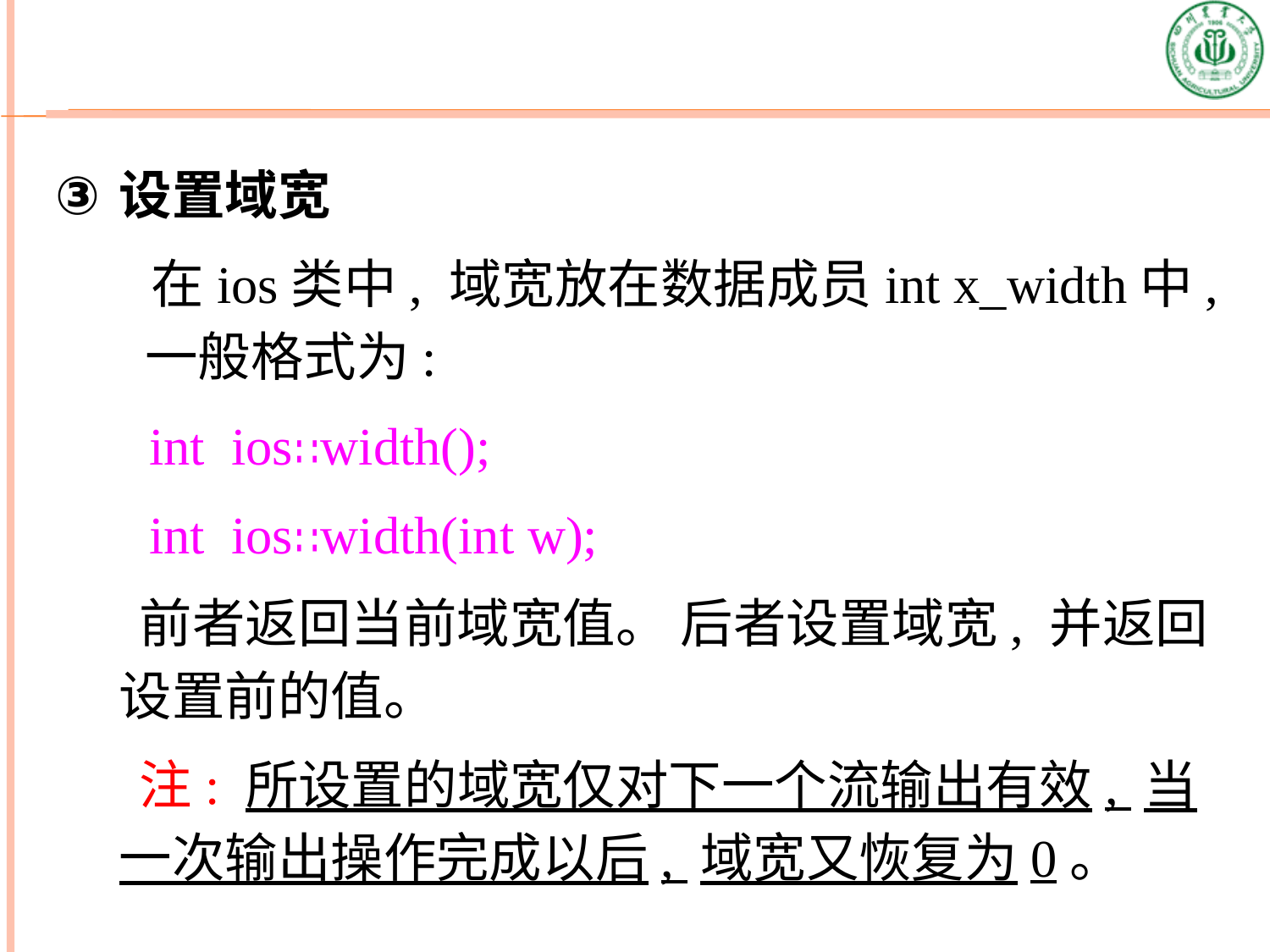

设置域宽
       在ios类中, 域宽放在数据成员int x_width中, 一般格式为:
       int  ios∷width();
       int  ios∷width(int w);
      前者返回当前域宽值。 后者设置域宽, 并返回设置前的值。
      注: 所设置的域宽仅对下一个流输出有效, 当一次输出操作完成以后, 域宽又恢复为0。